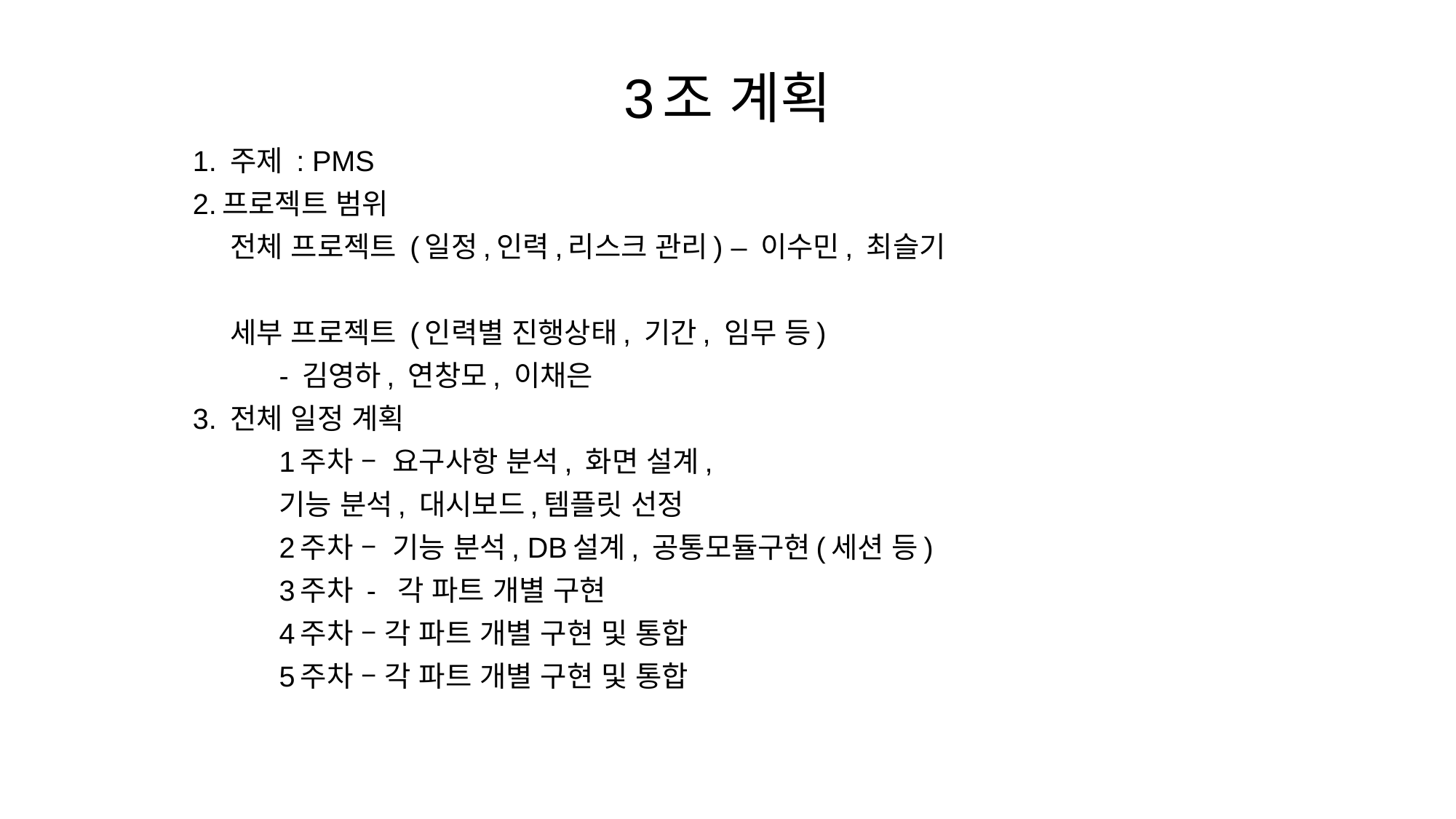

# 3조 계획
1. 주제 : PMS
2.프로젝트 범위
    전체 프로젝트 (일정,인력,리스크 관리) – 이수민, 최슬기

    세부 프로젝트 (인력별 진행상태, 기간, 임무 등)
	- 김영하, 연창모, 이채은
3. 전체 일정 계획
	1주차 –  요구사항 분석, 화면 설계,
			기능 분석, 대시보드,템플릿 선정
	2주차 –  기능 분석, DB설계, 공통모듈구현(세션 등)
	3주차 -  각 파트 개별 구현
	4주차 – 각 파트 개별 구현 및 통합
	5주차 – 각 파트 개별 구현 및 통합